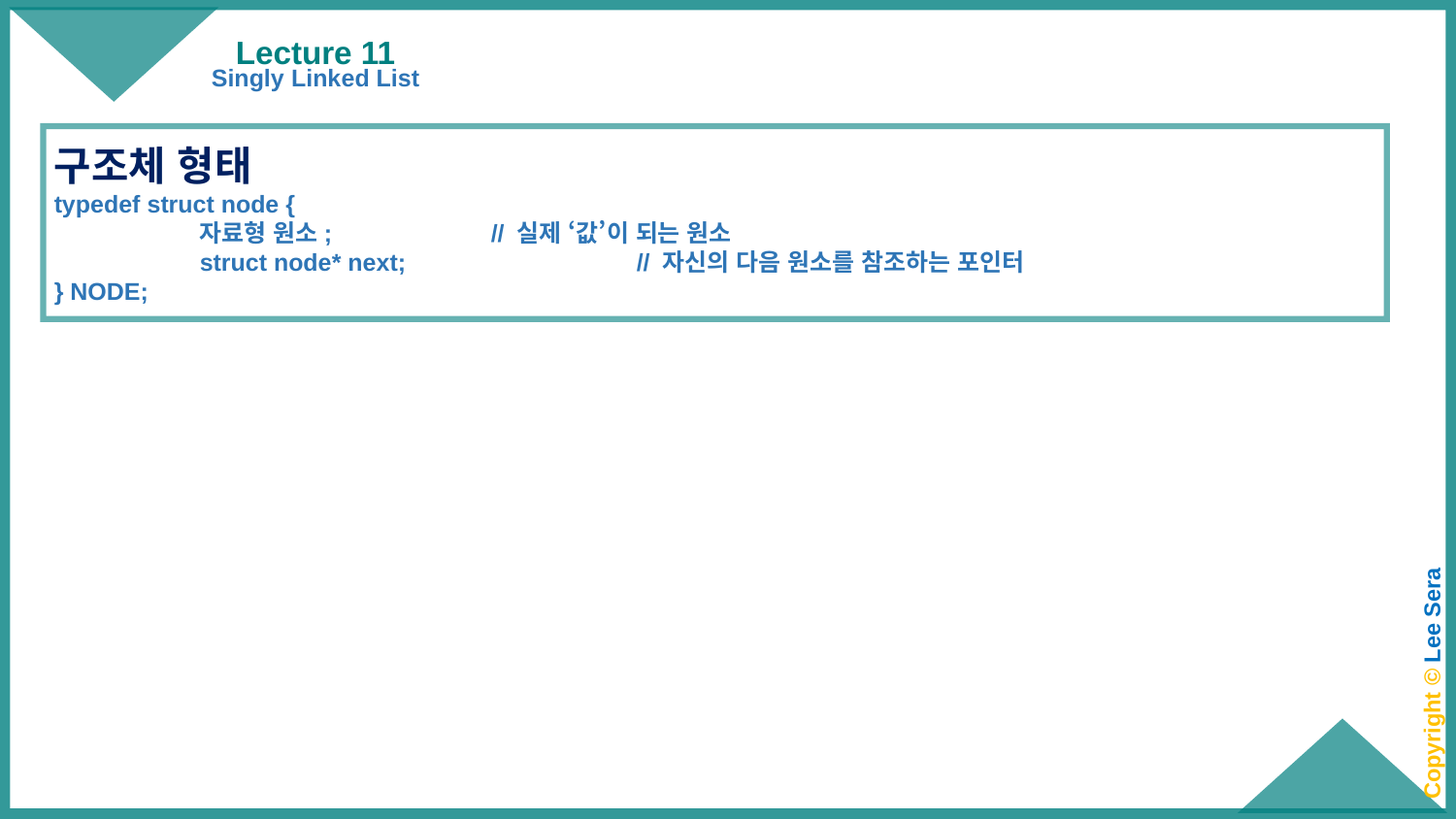

# Lecture 11
Singly Linked List
구조체 형태
typedef struct node {
	자료형 원소;	 	// 실제 ‘값’이 되는 원소
	struct node* next; 		// 자신의 다음 원소를 참조하는 포인터
} NODE;
Copyright © Lee Sera